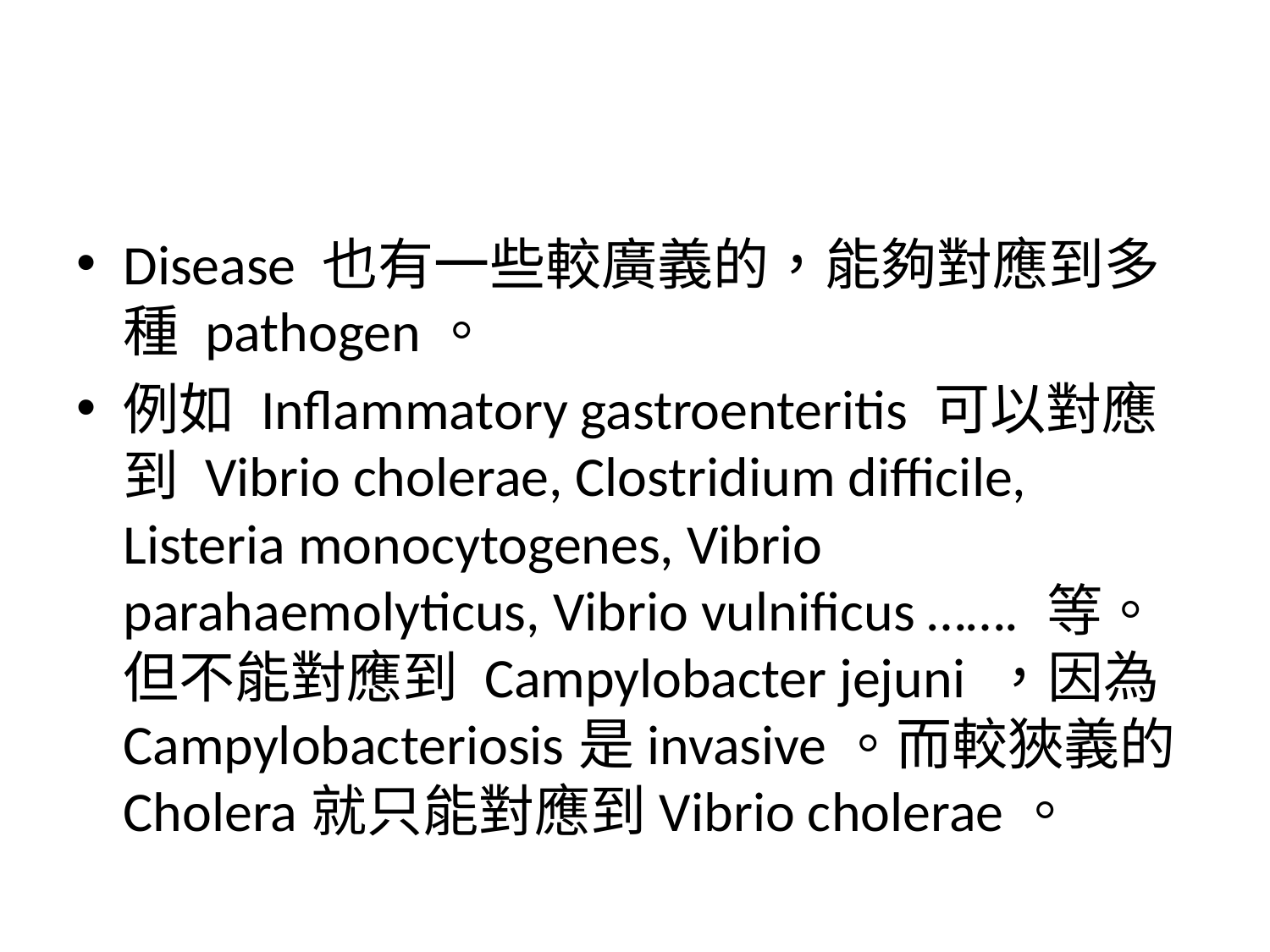

#
Disease 也有一些較廣義的，能夠對應到多種 pathogen。
例如 Inflammatory gastroenteritis 可以對應到 Vibrio cholerae, Clostridium difficile, Listeria monocytogenes, Vibrio parahaemolyticus, Vibrio vulnificus ……. 等。但不能對應到 Campylobacter jejuni ，因為Campylobacteriosis是invasive。而較狹義的Cholera就只能對應到Vibrio cholerae。